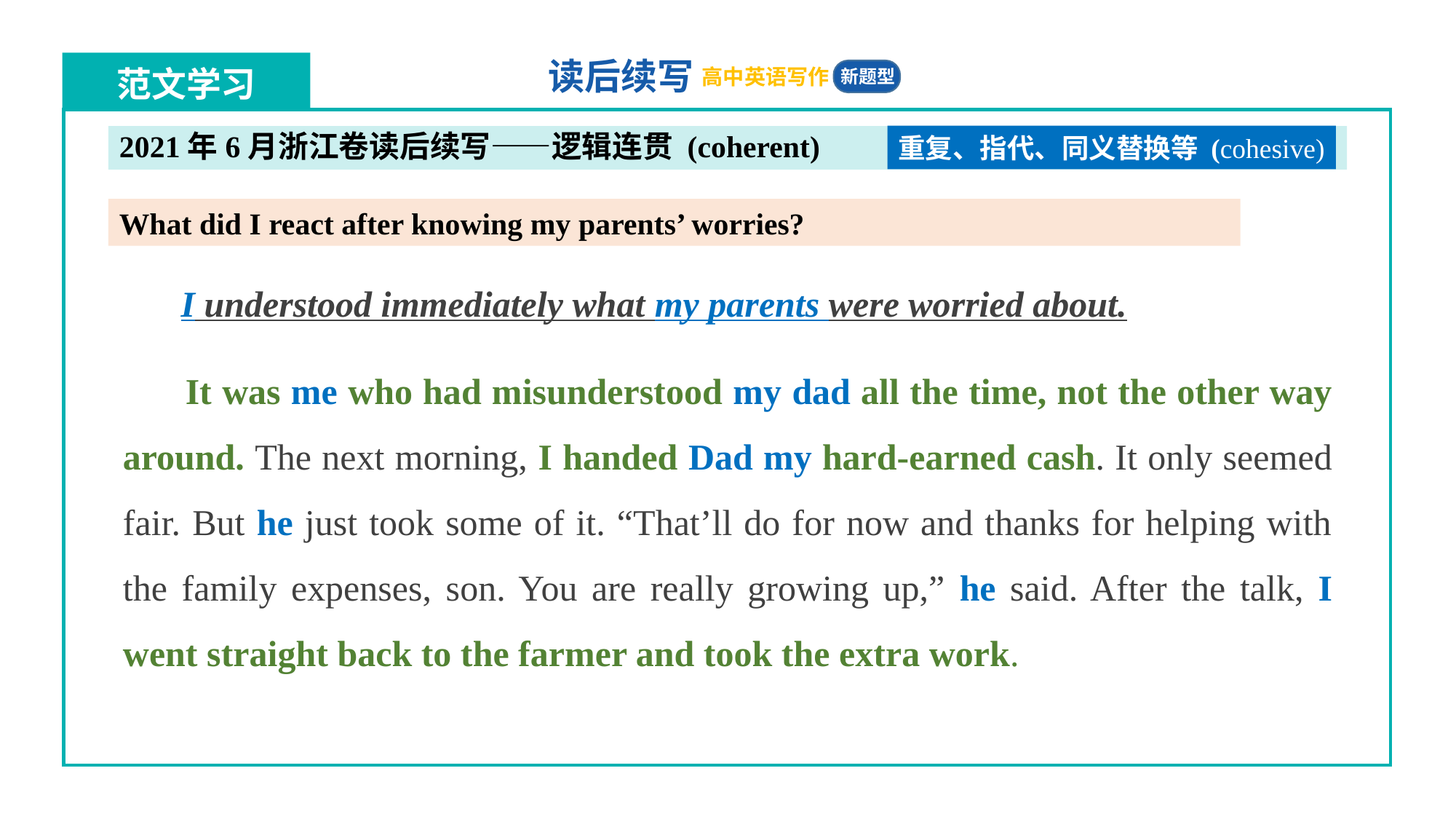

2021年6月浙江卷读后续写——逻辑连贯 (coherent)
重复、指代、同义替换等 (cohesive)
What did I react after knowing my parents’ worries?
I understood immediately what my parents were worried about.
      It was me who had misunderstood my dad all the time, not the other way around. The next morning, I handed Dad my hard-earned cash. It only seemed fair. But he just took some of it. “That’ll do for now and thanks for helping with the family expenses, son. You are really growing up,” he said. After the talk, I went straight back to the farmer and took the extra work.